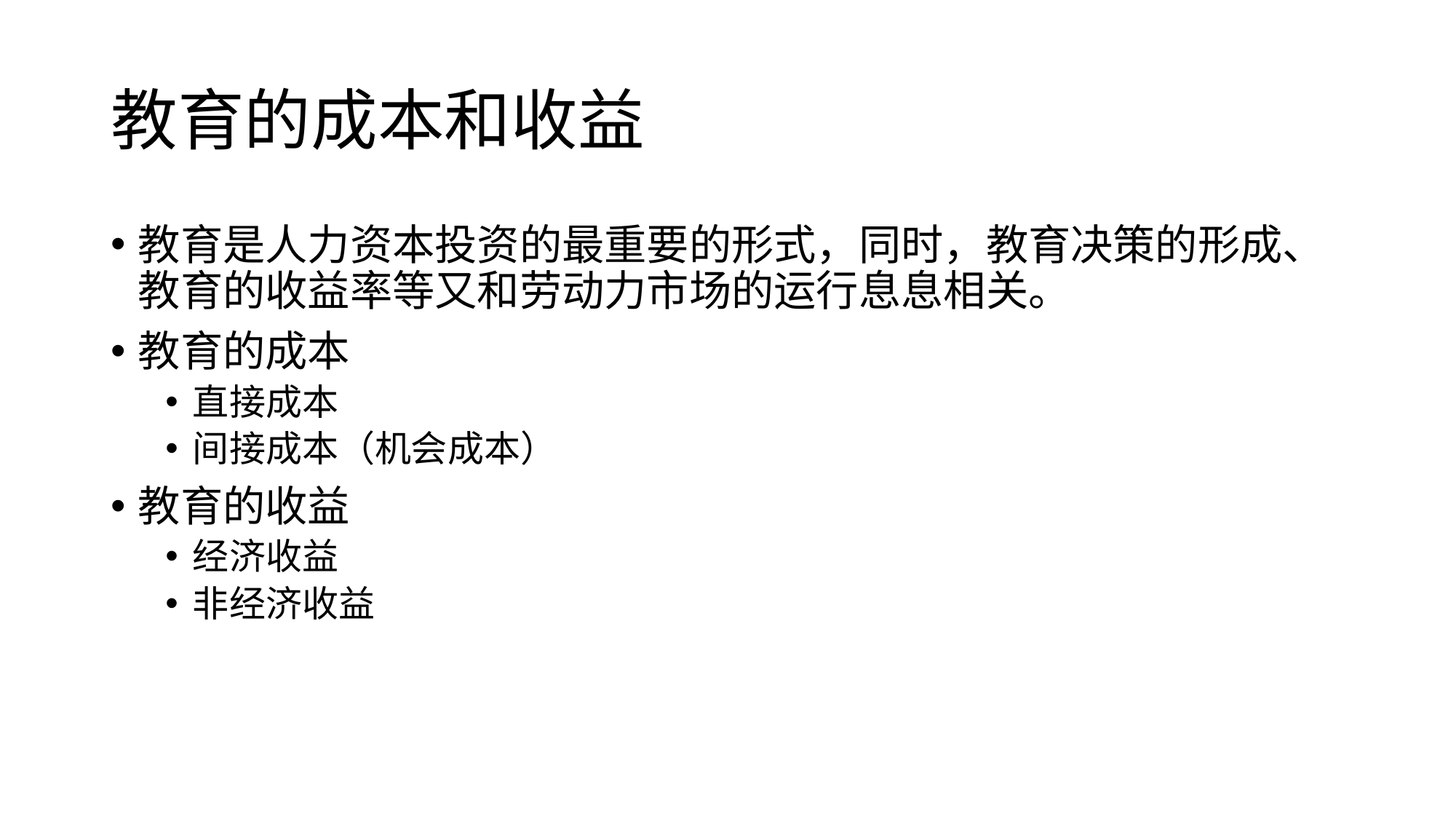

# 教育的成本和收益
教育是人力资本投资的最重要的形式，同时，教育决策的形成、教育的收益率等又和劳动力市场的运行息息相关。
教育的成本
直接成本
间接成本（机会成本）
教育的收益
经济收益
非经济收益